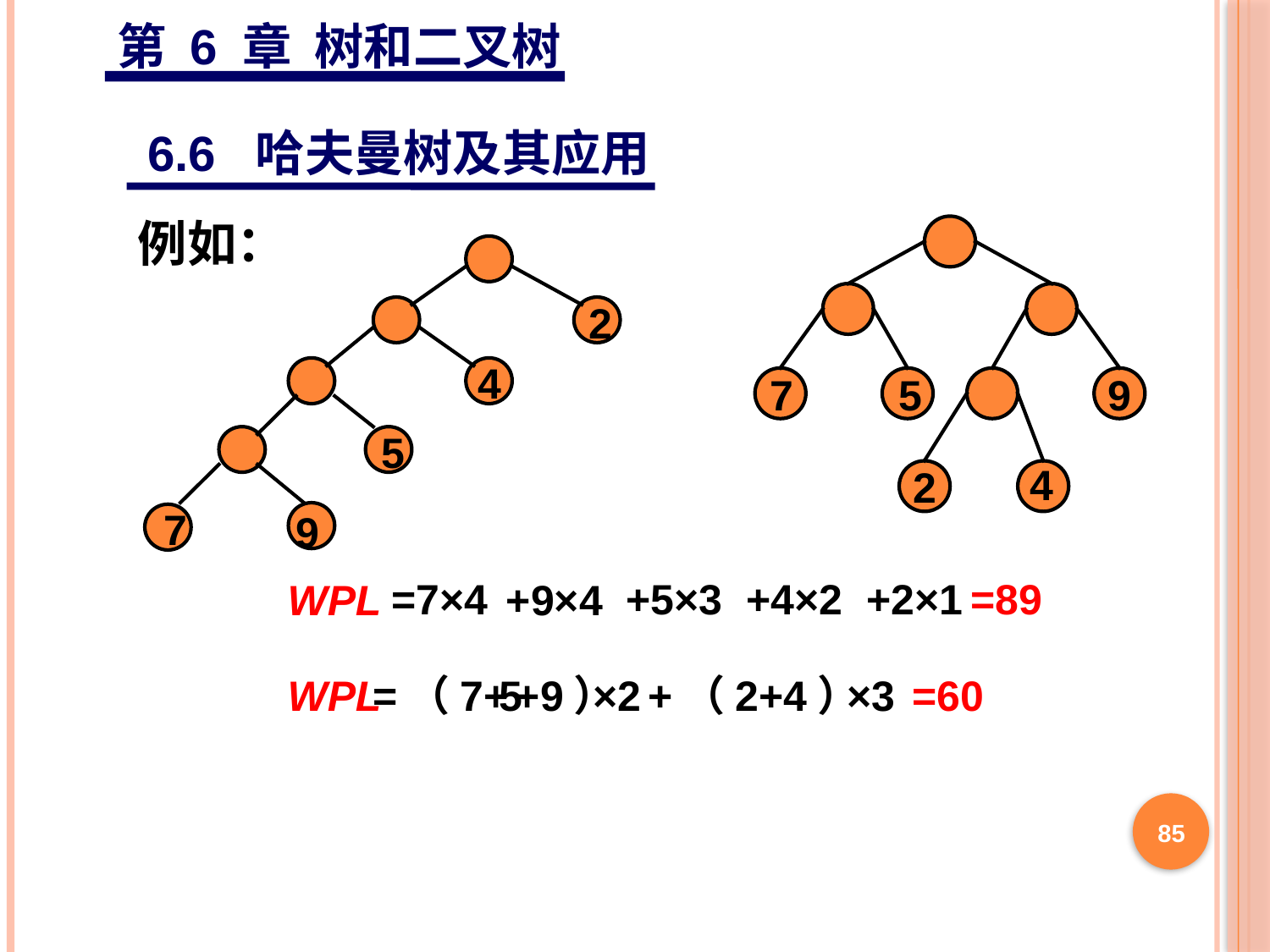

第 6 章  树和二叉树

6.6  哈夫曼树及其应用

例如：

7
5
9

4
2

2

4

 5

7
9

+5×3
+4×2
+2×1
=89
=7×4
WPL
+9×4
WPL
=（7+
5
+9）
×2
+（2
+4）
×3
=60
85